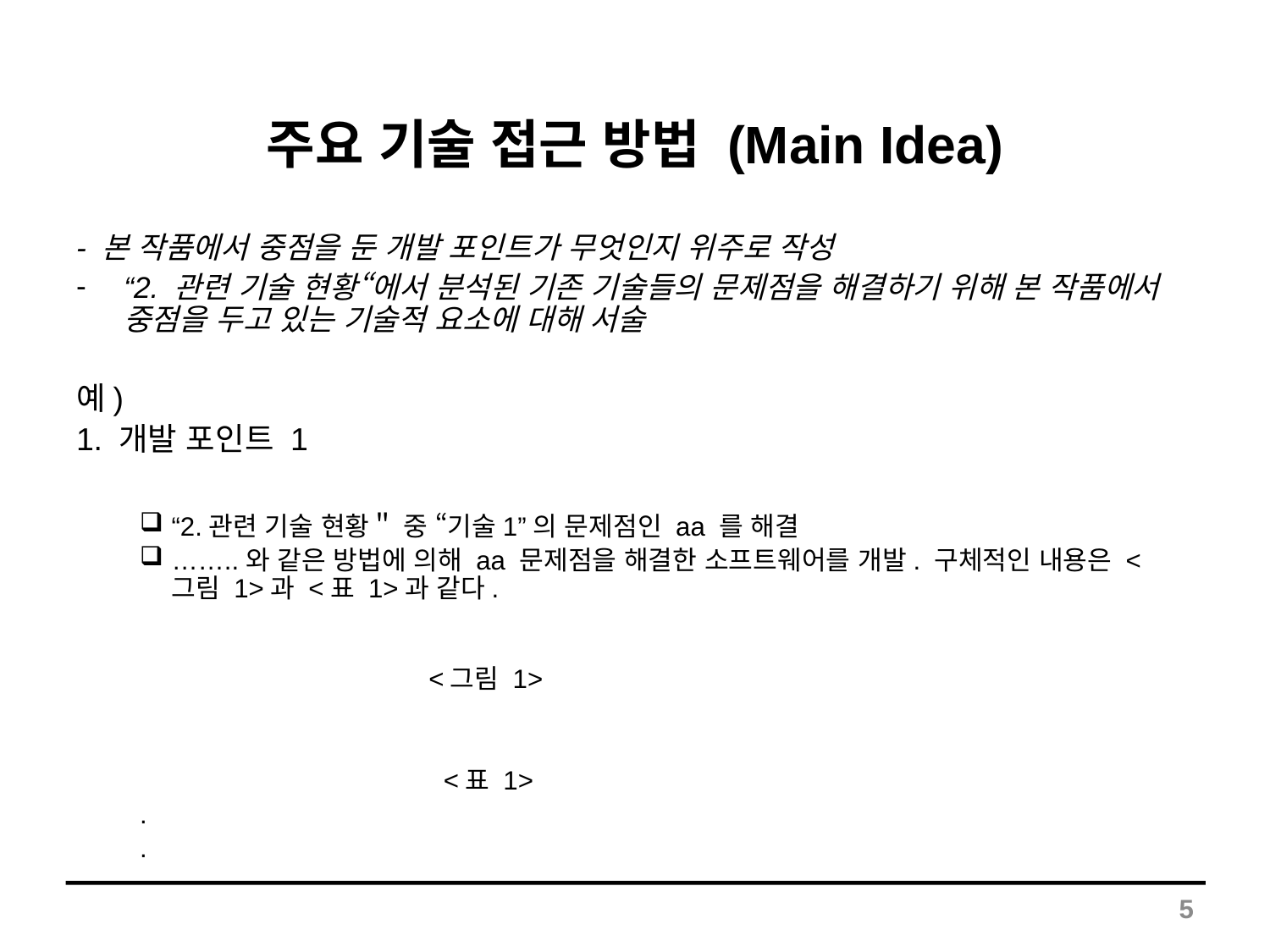

# 주요 기술 접근 방법 (Main Idea)
- 본 작품에서 중점을 둔 개발 포인트가 무엇인지 위주로 작성
“2. 관련 기술 현황“에서 분석된 기존 기술들의 문제점을 해결하기 위해 본 작품에서 중점을 두고 있는 기술적 요소에 대해 서술

예)
1. 개발 포인트 1

“2.관련 기술 현황＂ 중 “기술1”의 문제점인 aa 를 해결
……..와 같은 방법에 의해 aa 문제점을 해결한 소프트웨어를 개발. 구체적인 내용은 <그림 1>과 <표 1>과 같다.

                                       <그림 1>

                                         <표 1>
.
.

5